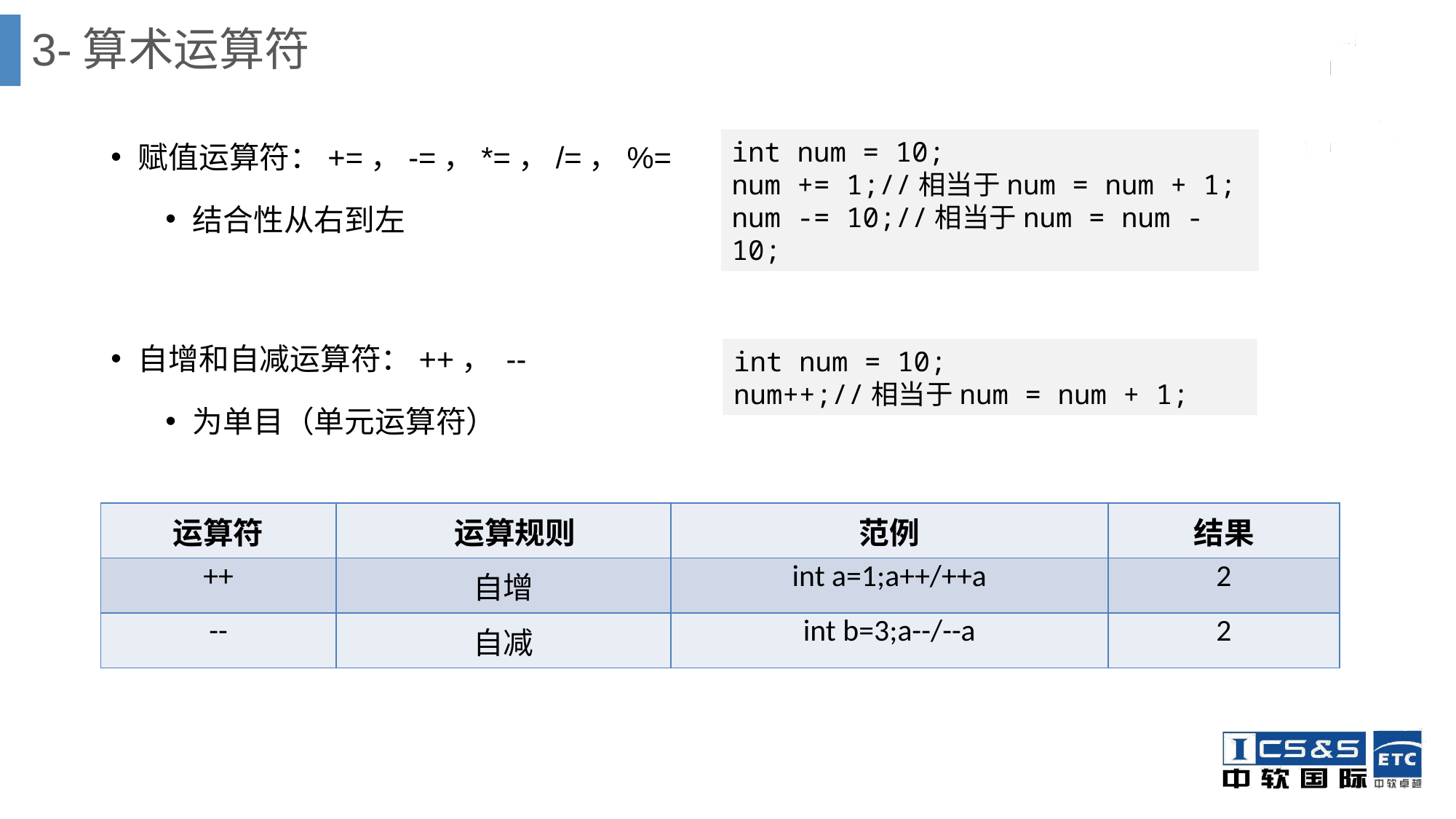

# 3-算术运算符
赋值运算符：+=，-=，*=，/=，%=
结合性从右到左

自增和自减运算符：++， --
为单目（单元运算符）
int num = 10;
num += 1;//相当于num = num + 1;
num -= 10;//相当于num = num - 10;
int num = 10;
num++;//相当于num = num + 1;
| 运算符 | 运算规则 | 范例 | 结果 |
| --- | --- | --- | --- |
| ++ | 自增 | int a=1;a++/++a | 2 |
| -- | 自减 | int b=3;a--/--a | 2 |